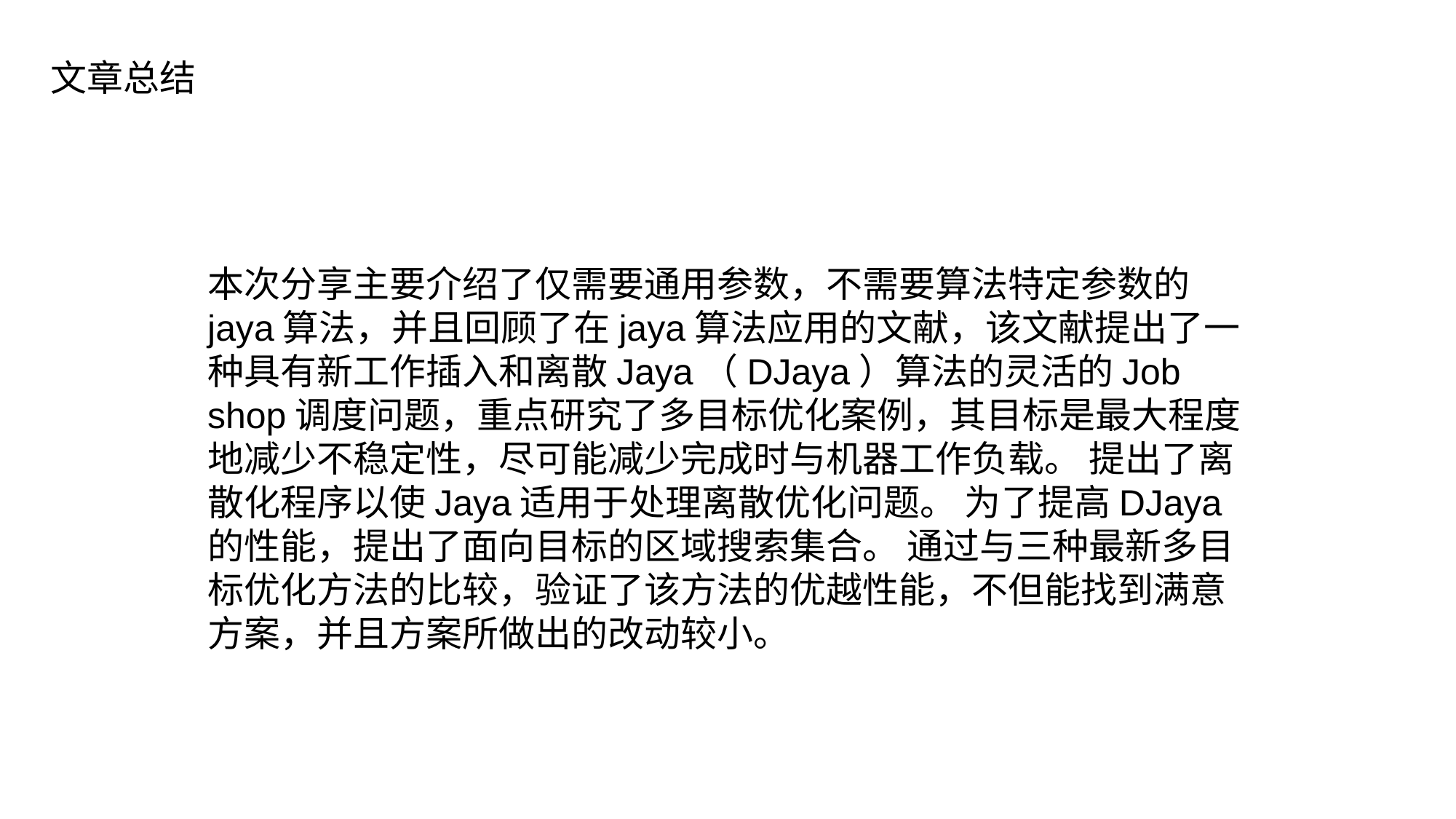

# 文章总结
本次分享主要介绍了仅需要通用参数，不需要算法特定参数的jaya算法，并且回顾了在jaya算法应用的文献，该文献提出了一种具有新工作插入和离散Jaya（DJaya）算法的灵活的Job shop调度问题，重点研究了多目标优化案例，其目标是最大程度地减少不稳定性，尽可能减少完成时与机器工作负载。 提出了离散化程序以使Jaya适用于处理离散优化问题。 为了提高DJaya的性能，提出了面向目标的区域搜索集合。 通过与三种最新多目标优化方法的比较，验证了该方法的优越性能，不但能找到满意方案，并且方案所做出的改动较小。